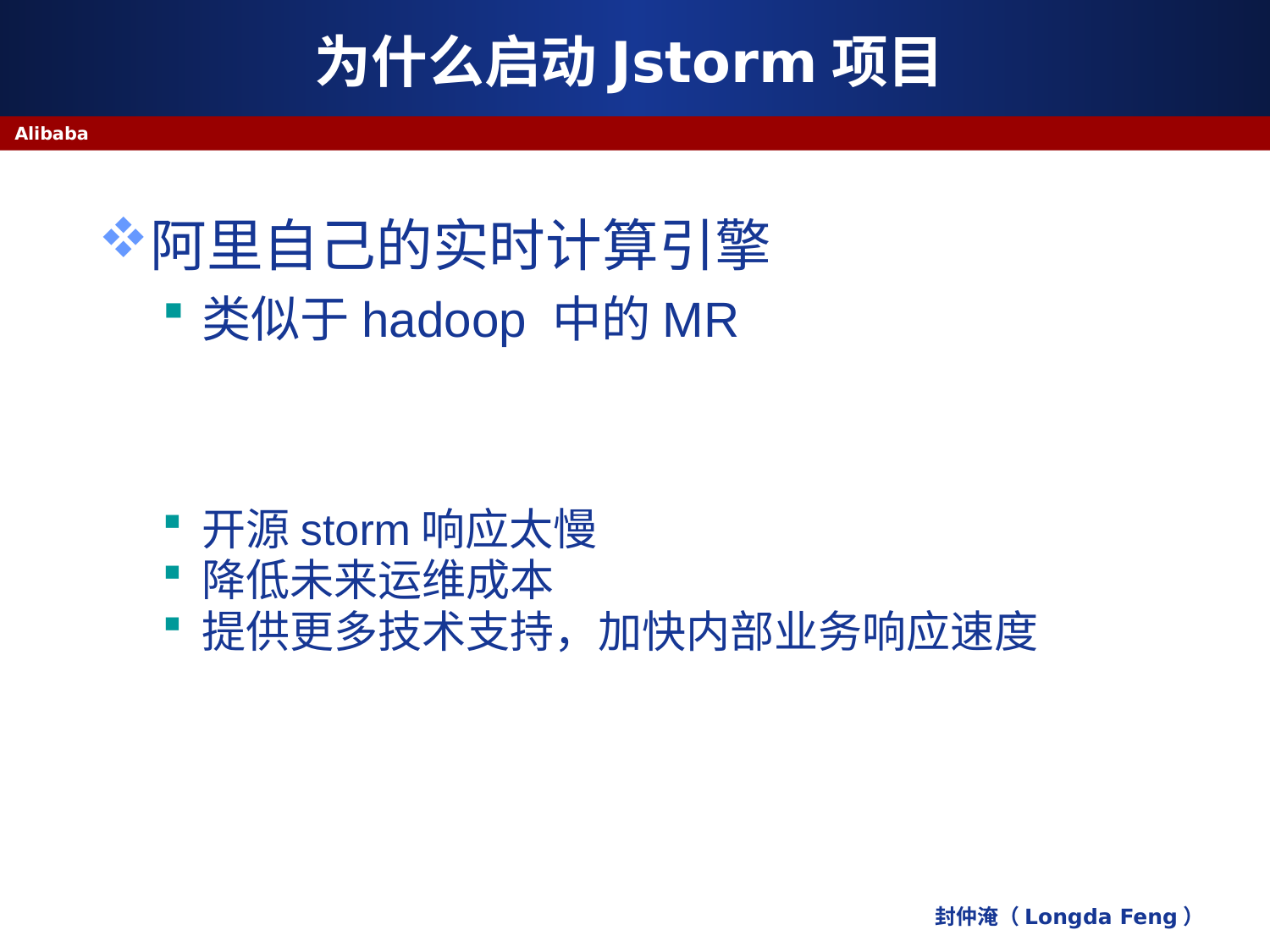

# 为什么启动Jstorm项目
Alibaba
阿里自己的实时计算引擎
类似于hadoop 中的MR

开源storm响应太慢
降低未来运维成本
提供更多技术支持，加快内部业务响应速度

封仲淹（Longda Feng）